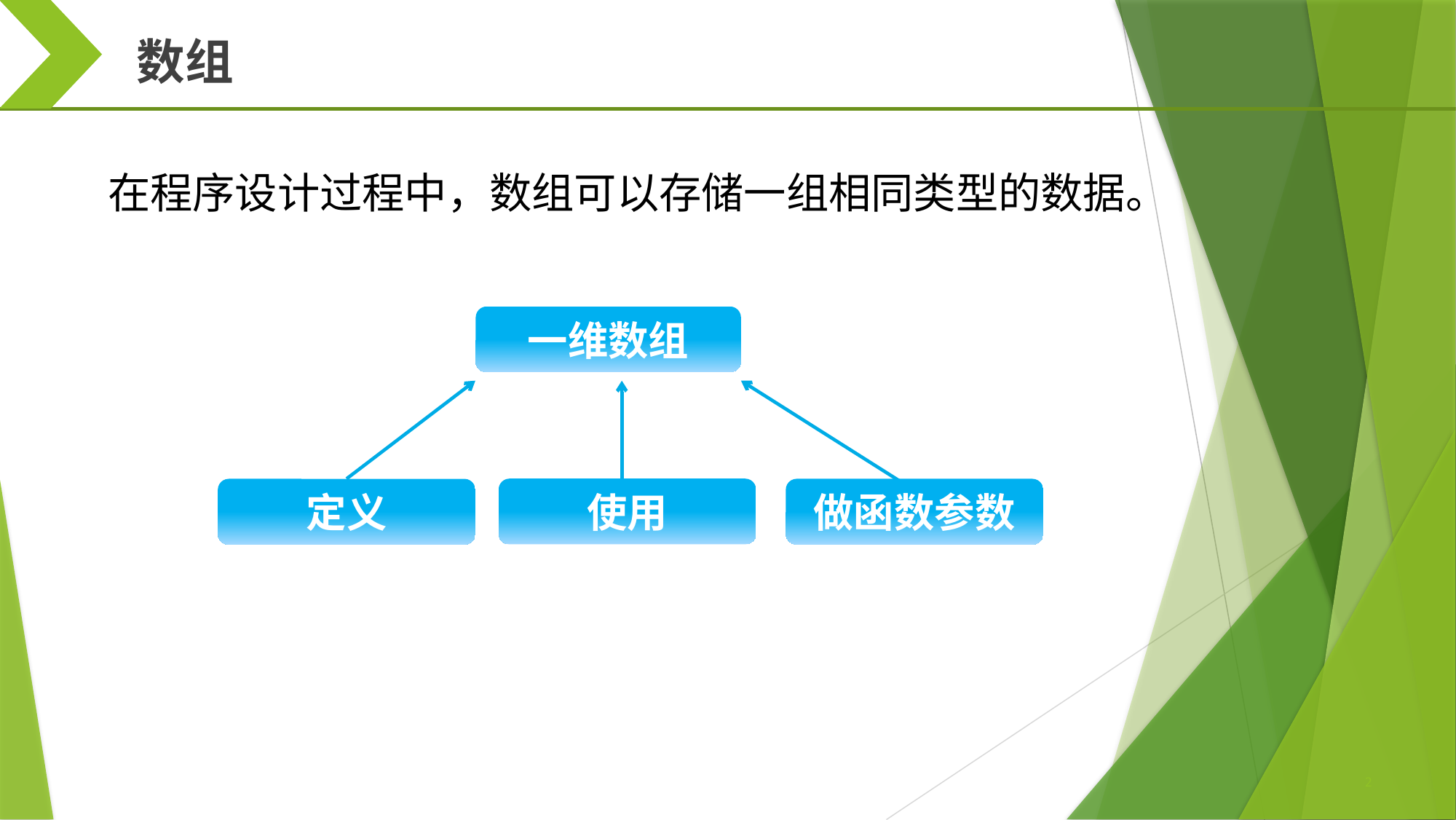

数组
在程序设计过程中，数组可以存储一组相同类型的数据。
一维数组
定义
使用
做函数参数
2